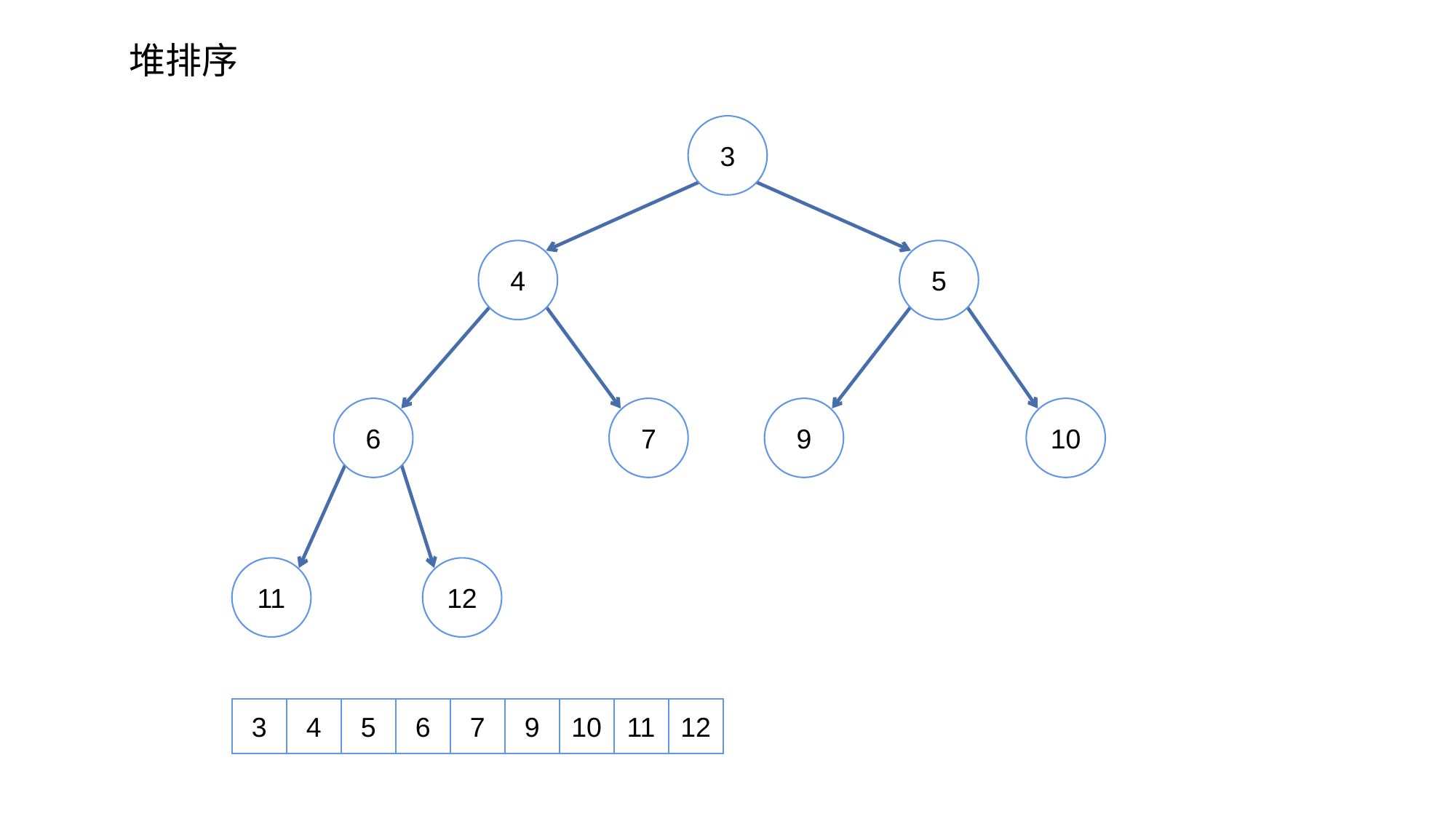

堆排序
3
4
5
6
7
9
10
11
12
3
4
5
6
7
9
10
11
12